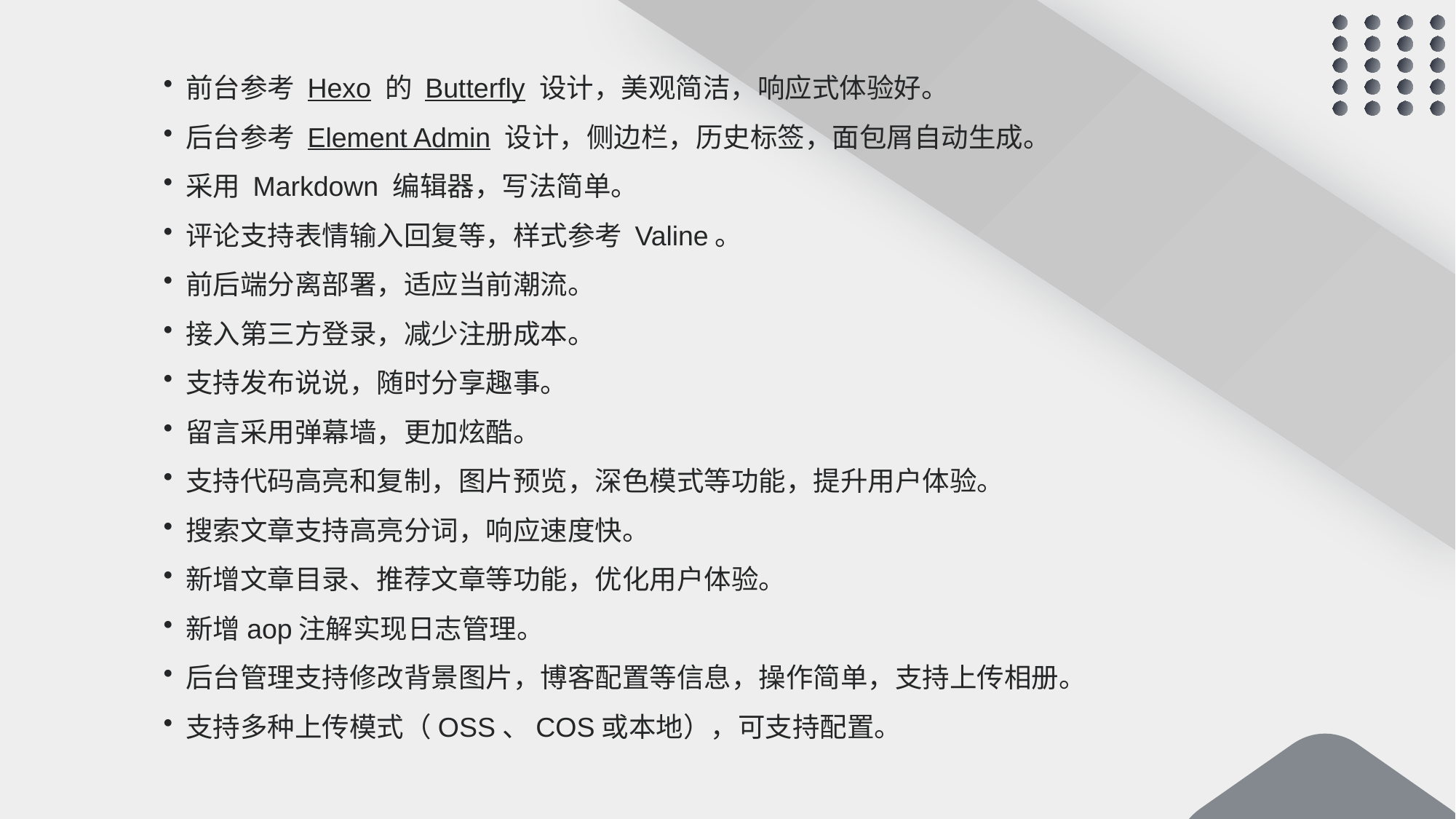

前台参考 Hexo 的 Butterfly 设计，美观简洁，响应式体验好。
 后台参考 Element Admin 设计，侧边栏，历史标签，面包屑自动生成。
 采用 Markdown 编辑器，写法简单。
 评论支持表情输入回复等，样式参考 Valine。
 前后端分离部署，适应当前潮流。
 接入第三方登录，减少注册成本。
 支持发布说说，随时分享趣事。
 留言采用弹幕墙，更加炫酷。
 支持代码高亮和复制，图片预览，深色模式等功能，提升用户体验。
 搜索文章支持高亮分词，响应速度快。
 新增文章目录、推荐文章等功能，优化用户体验。
 新增aop注解实现日志管理。
 后台管理支持修改背景图片，博客配置等信息，操作简单，支持上传相册。
 支持多种上传模式（OSS、COS或本地），可支持配置。